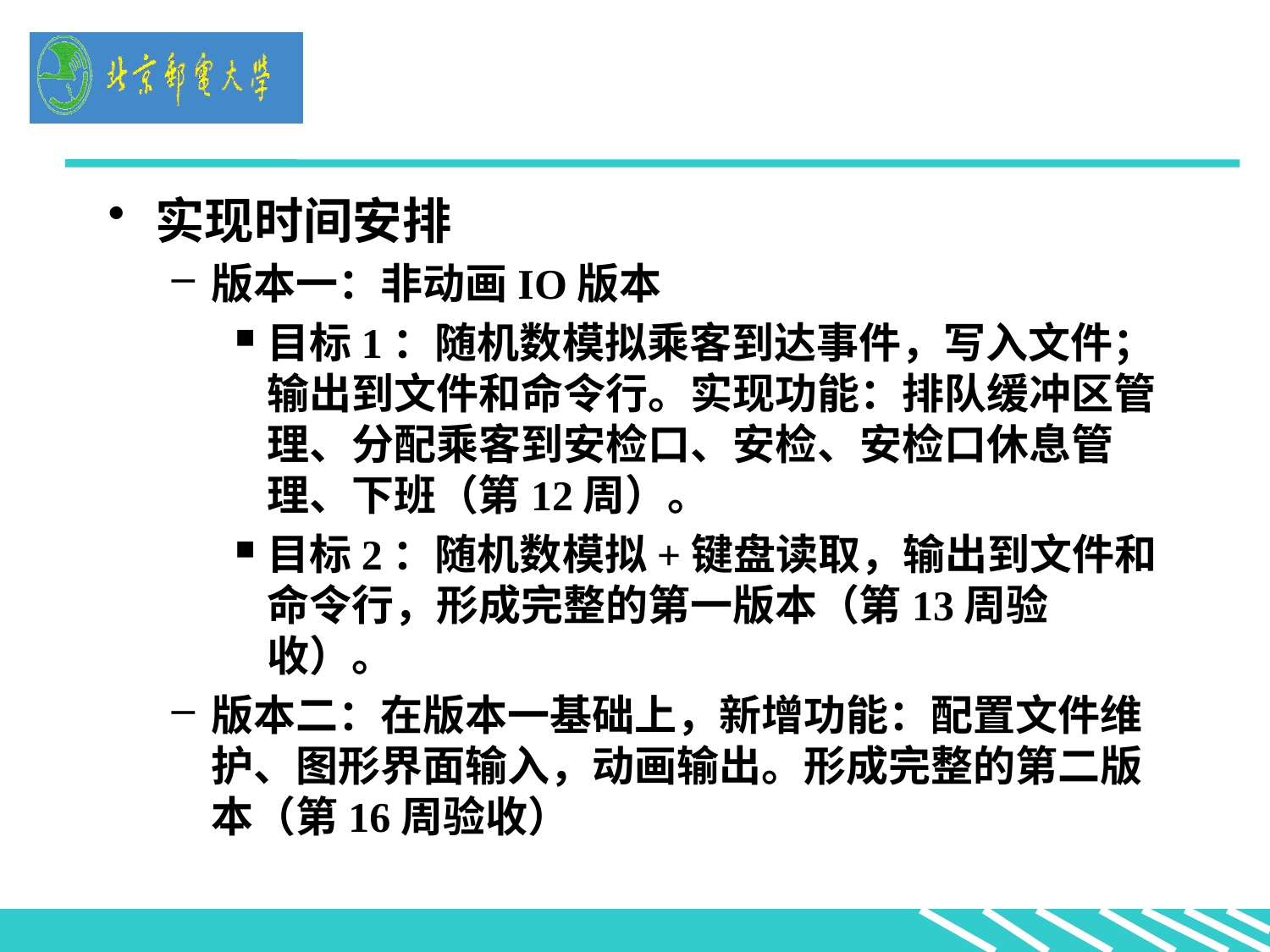

#
实现时间安排
版本一：非动画IO版本
目标1：随机数模拟乘客到达事件，写入文件；输出到文件和命令行。实现功能：排队缓冲区管理、分配乘客到安检口、安检、安检口休息管理、下班（第12周）。
目标2：随机数模拟+键盘读取，输出到文件和命令行，形成完整的第一版本（第13周验收）。
版本二：在版本一基础上，新增功能：配置文件维护、图形界面输入，动画输出。形成完整的第二版本（第16周验收）

12